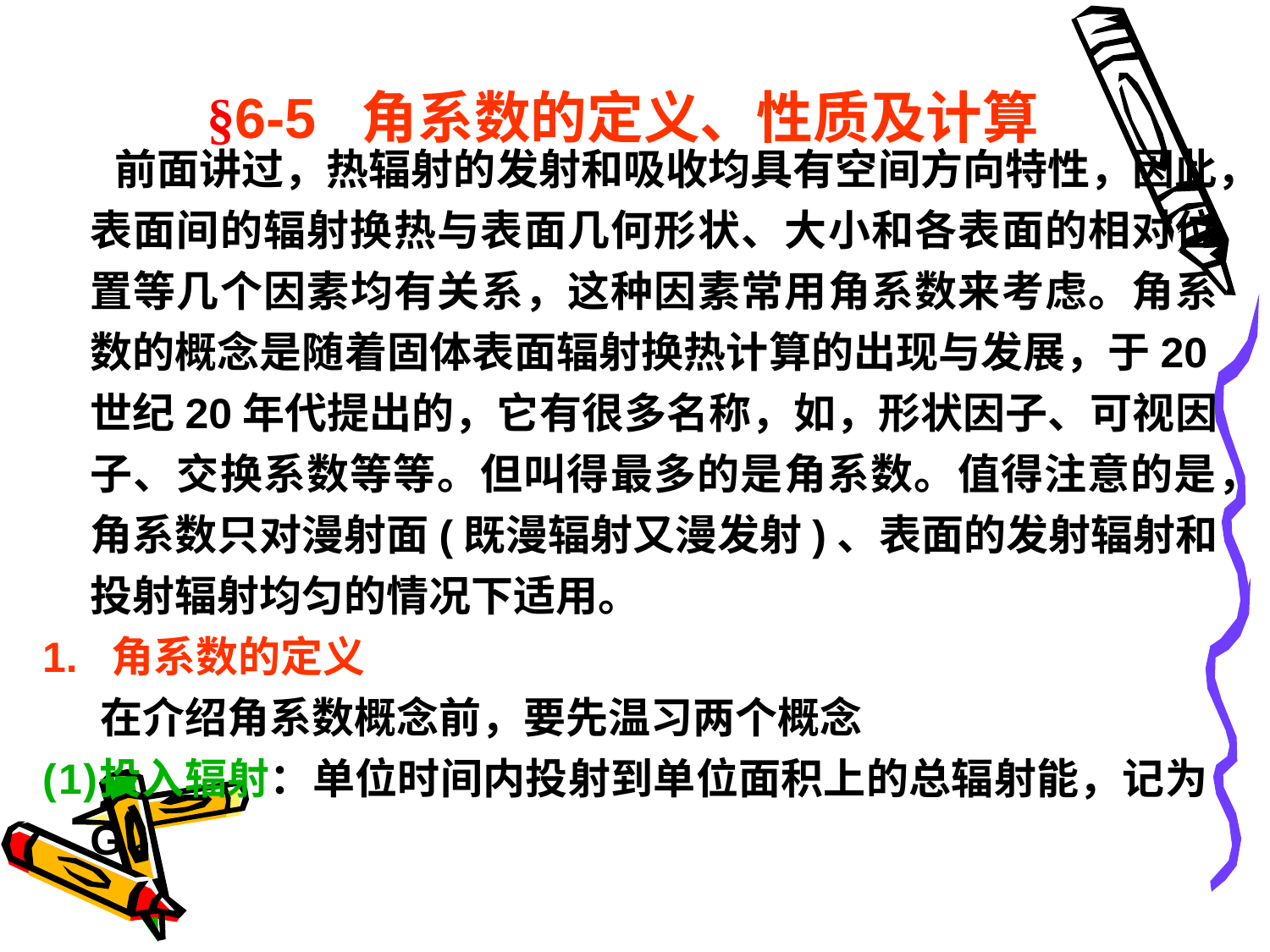

# §6-5  角系数的定义、性质及计算
        前面讲过，热辐射的发射和吸收均具有空间方向特性，因此，表面间的辐射换热与表面几何形状、大小和各表面的相对位置等几个因素均有关系，这种因素常用角系数来考虑。角系数的概念是随着固体表面辐射换热计算的出现与发展，于20世纪20年代提出的，它有很多名称，如，形状因子、可视因子、交换系数等等。但叫得最多的是角系数。值得注意的是，角系数只对漫射面(既漫辐射又漫发射)、表面的发射辐射和投射辐射均匀的情况下适用。
1.  角系数的定义
     在介绍角系数概念前，要先温习两个概念
投入辐射：单位时间内投射到单位面积上的总辐射能，记为G。